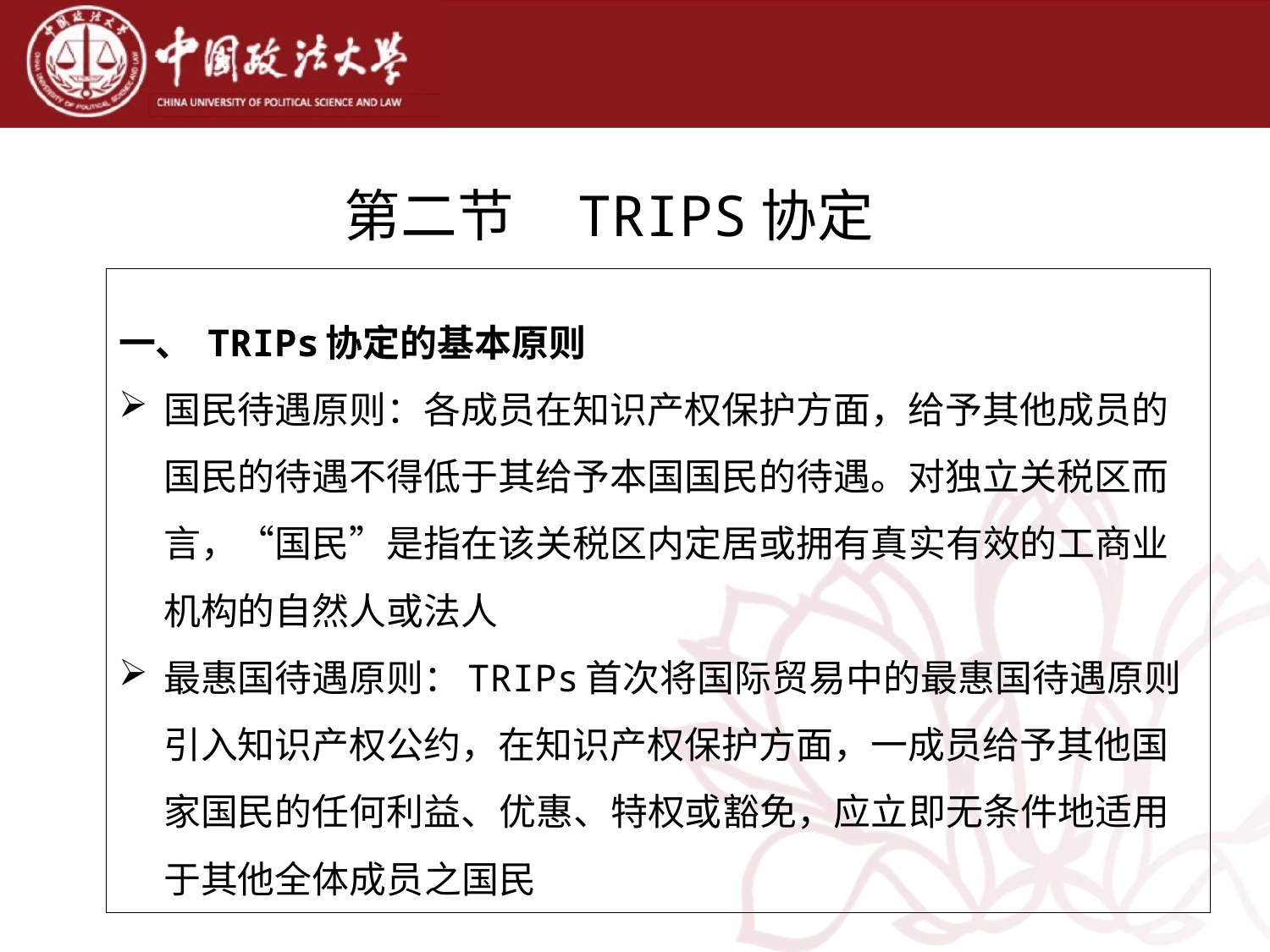

# 第二节    TRIPS协定
一、 TRIPs协定的基本原则
国民待遇原则：各成员在知识产权保护方面，给予其他成员的国民的待遇不得低于其给予本国国民的待遇。对独立关税区而言，“国民”是指在该关税区内定居或拥有真实有效的工商业机构的自然人或法人
最惠国待遇原则：TRIPs首次将国际贸易中的最惠国待遇原则引入知识产权公约，在知识产权保护方面，一成员给予其他国家国民的任何利益、优惠、特权或豁免，应立即无条件地适用于其他全体成员之国民